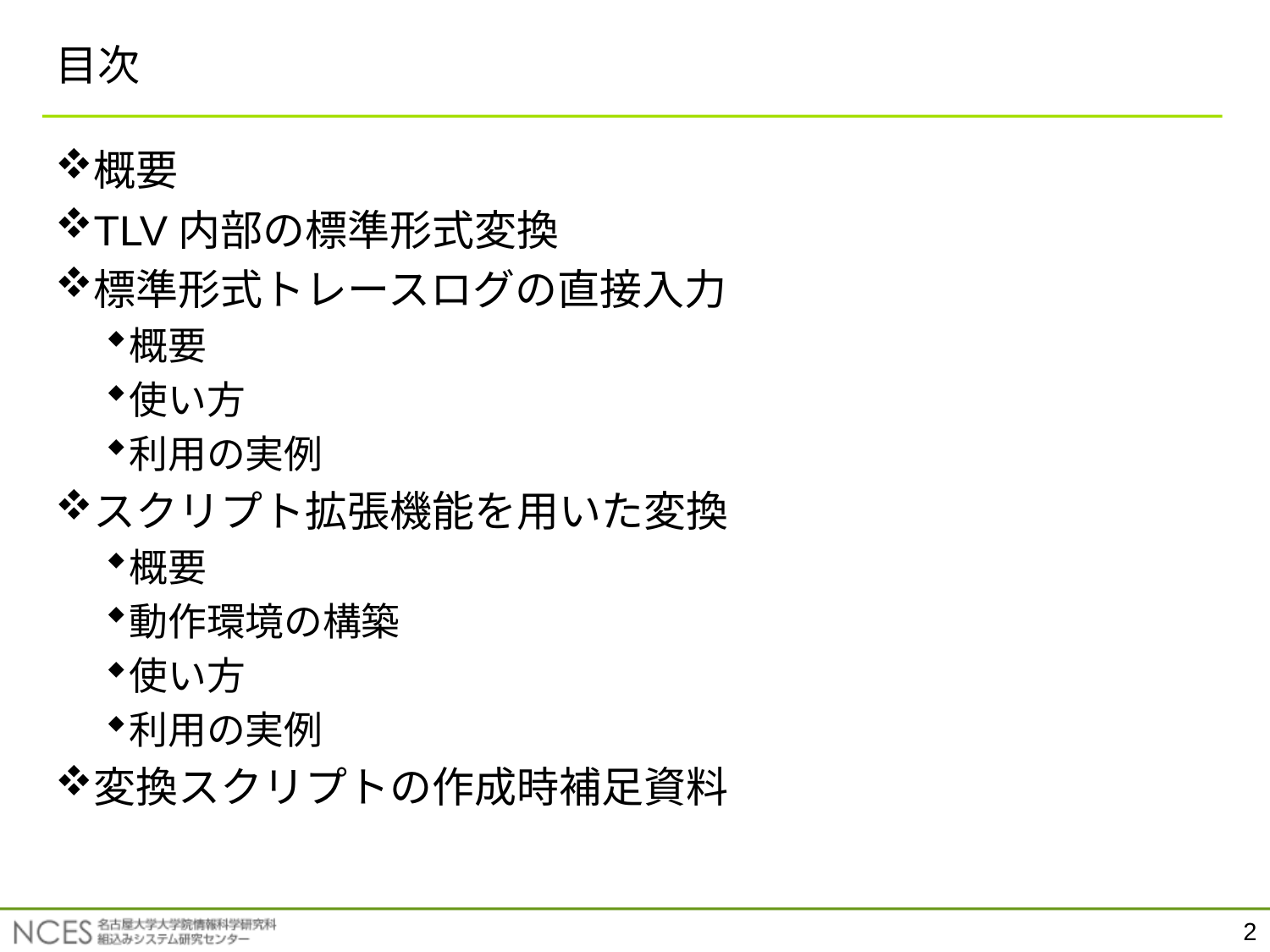

# 目次
概要
TLV内部の標準形式変換
標準形式トレースログの直接入力
概要
使い方
利用の実例
スクリプト拡張機能を用いた変換
概要
動作環境の構築
使い方
利用の実例
変換スクリプトの作成時補足資料

2